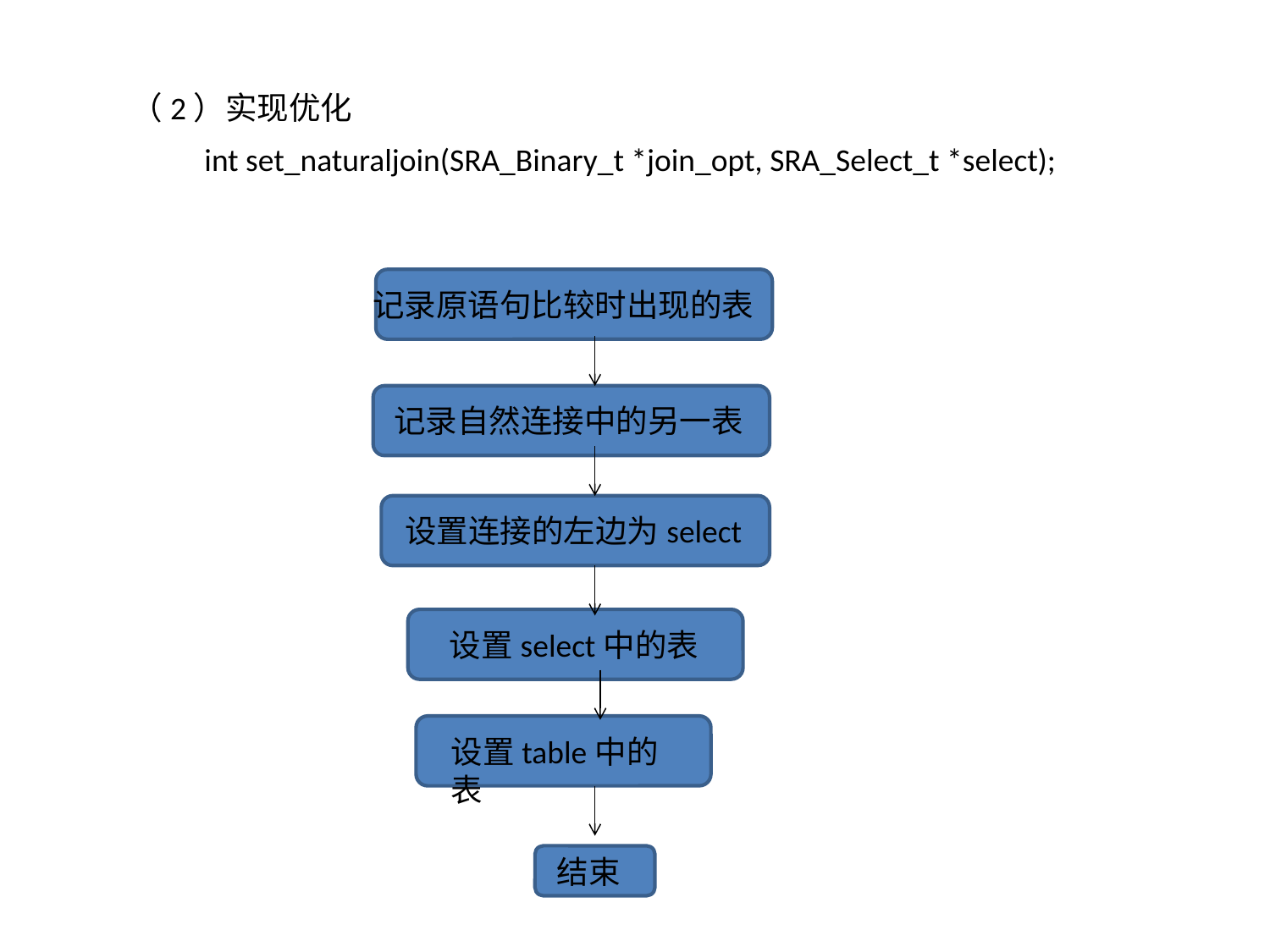

（2）实现优化
int set_naturaljoin(SRA_Binary_t *join_opt, SRA_Select_t *select);

记录原语句比较时出现的表

记录自然连接中的另一表

设置连接的左边为select

设置select中的表

设置table中的表

结束